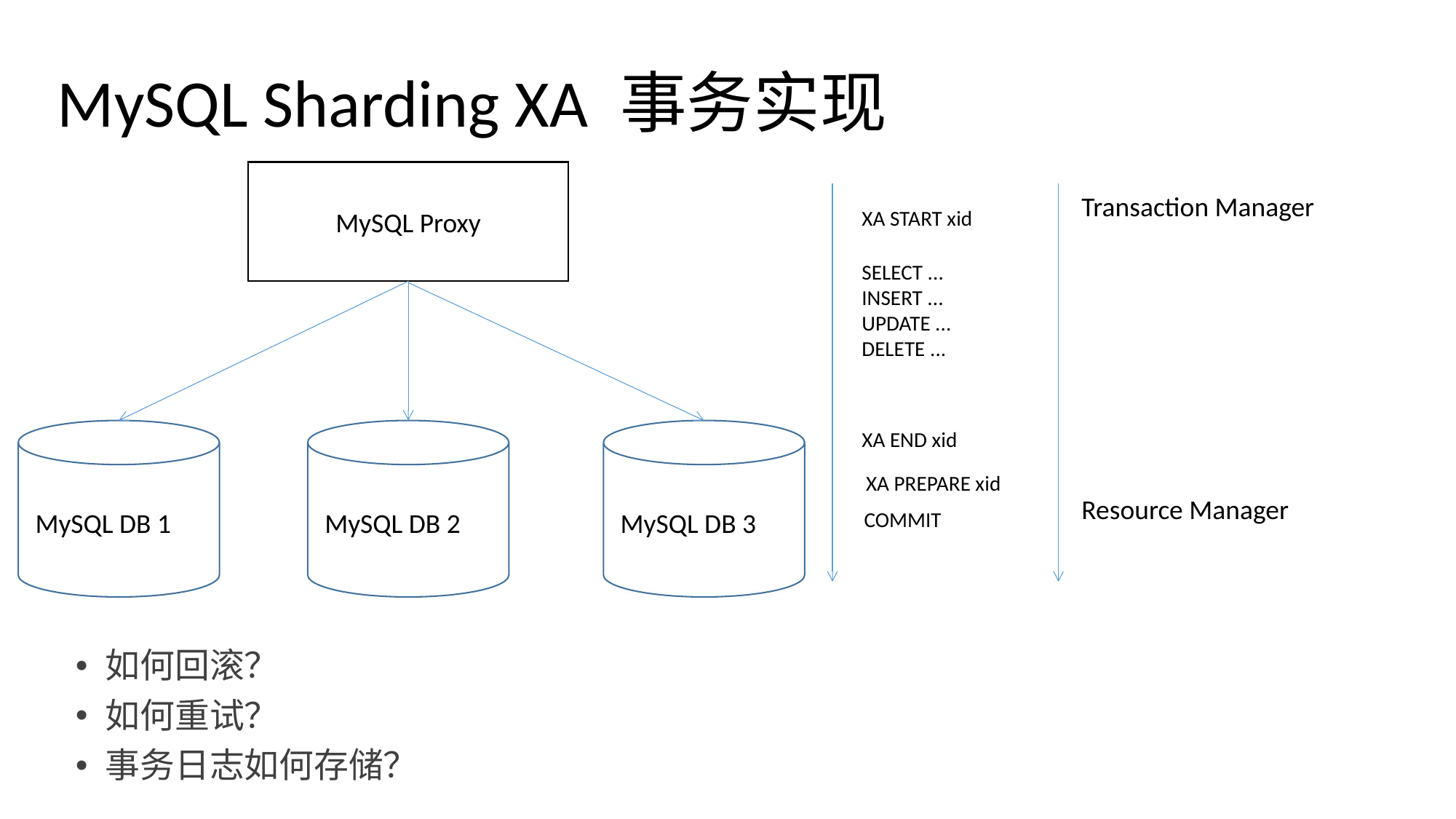

# MySQL Sharding XA 事务实现
MySQL Proxy

MySQL DB 1
MySQL DB 2
MySQL DB 3
XA START xid
SELECT ...
INSERT ...
UPDATE ...
DELETE ...
XA END xid
COMMIT
Transaction Manager
XA PREPARE xid
Resource Manager
如何回滚？
如何重试？
事务日志如何存储？